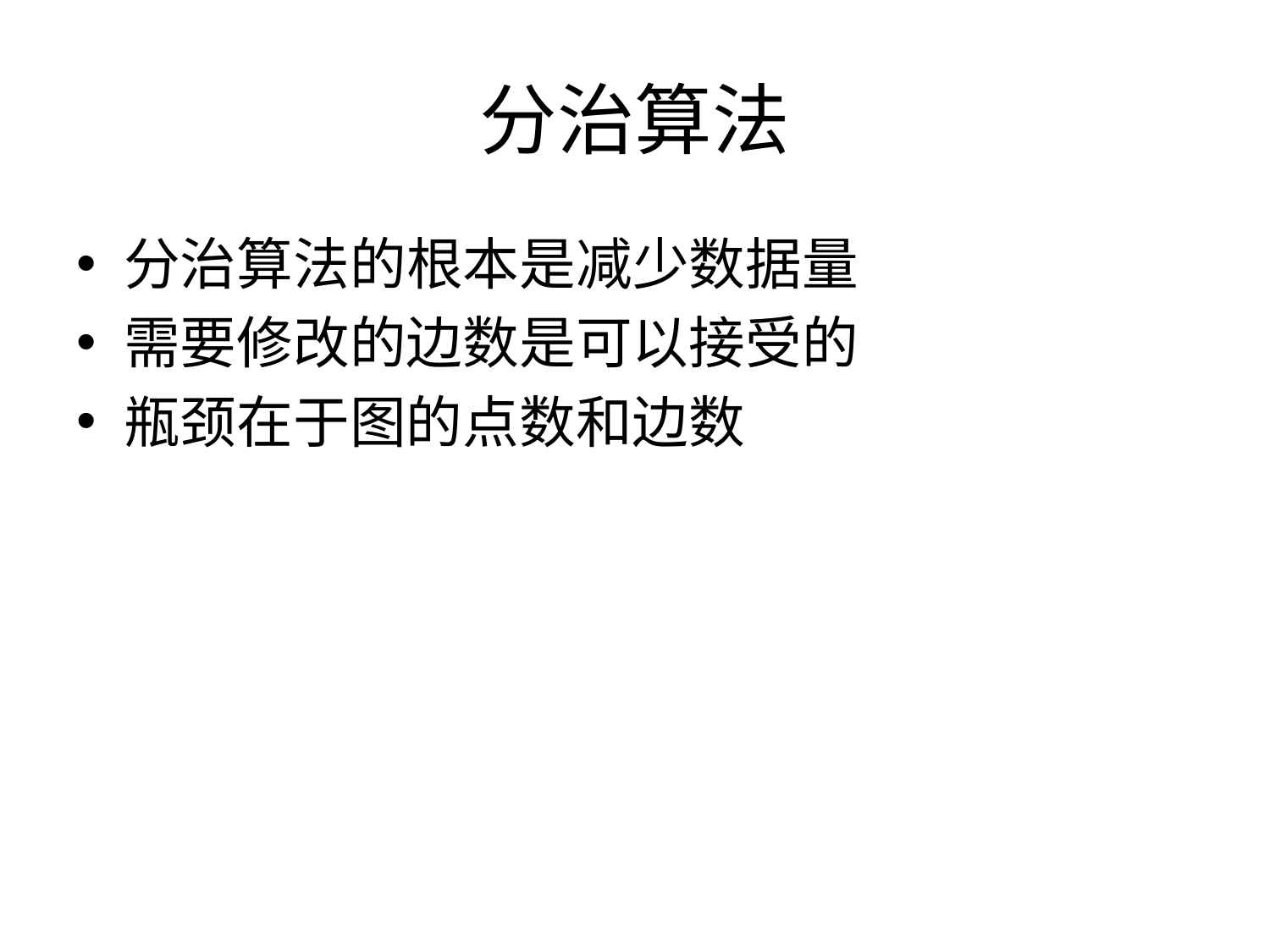

# 分治算法
分治算法的根本是减少数据量
需要修改的边数是可以接受的
瓶颈在于图的点数和边数